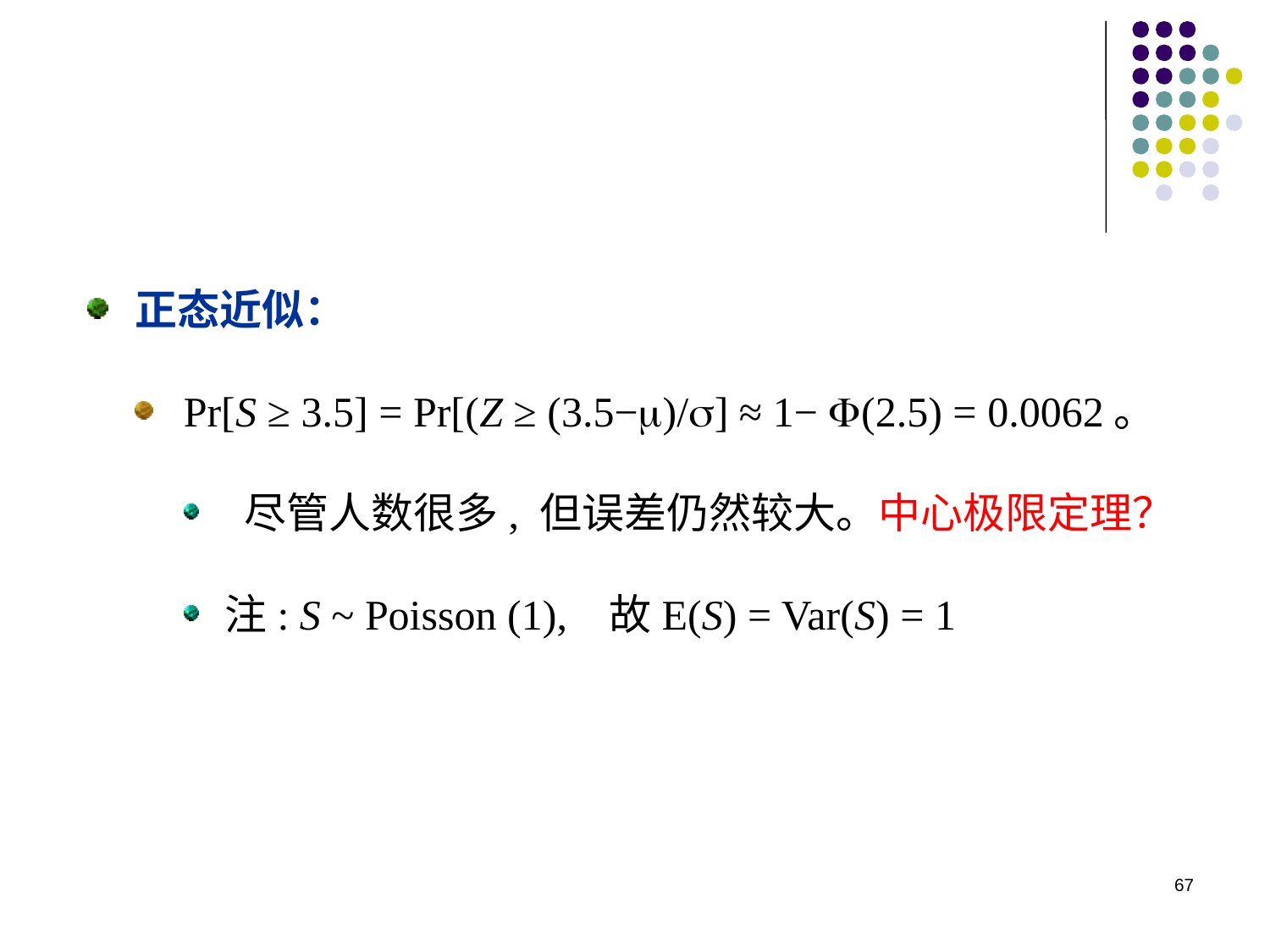

正态近似：
Pr[S ≥ 3.5] = Pr[(Z ≥ (3.5−μ)/σ] ≈ 1− Φ(2.5) = 0.0062。
 尽管人数很多, 但误差仍然较大。中心极限定理？
注: S ~ Poisson (1),   故E(S) = Var(S) = 1

67